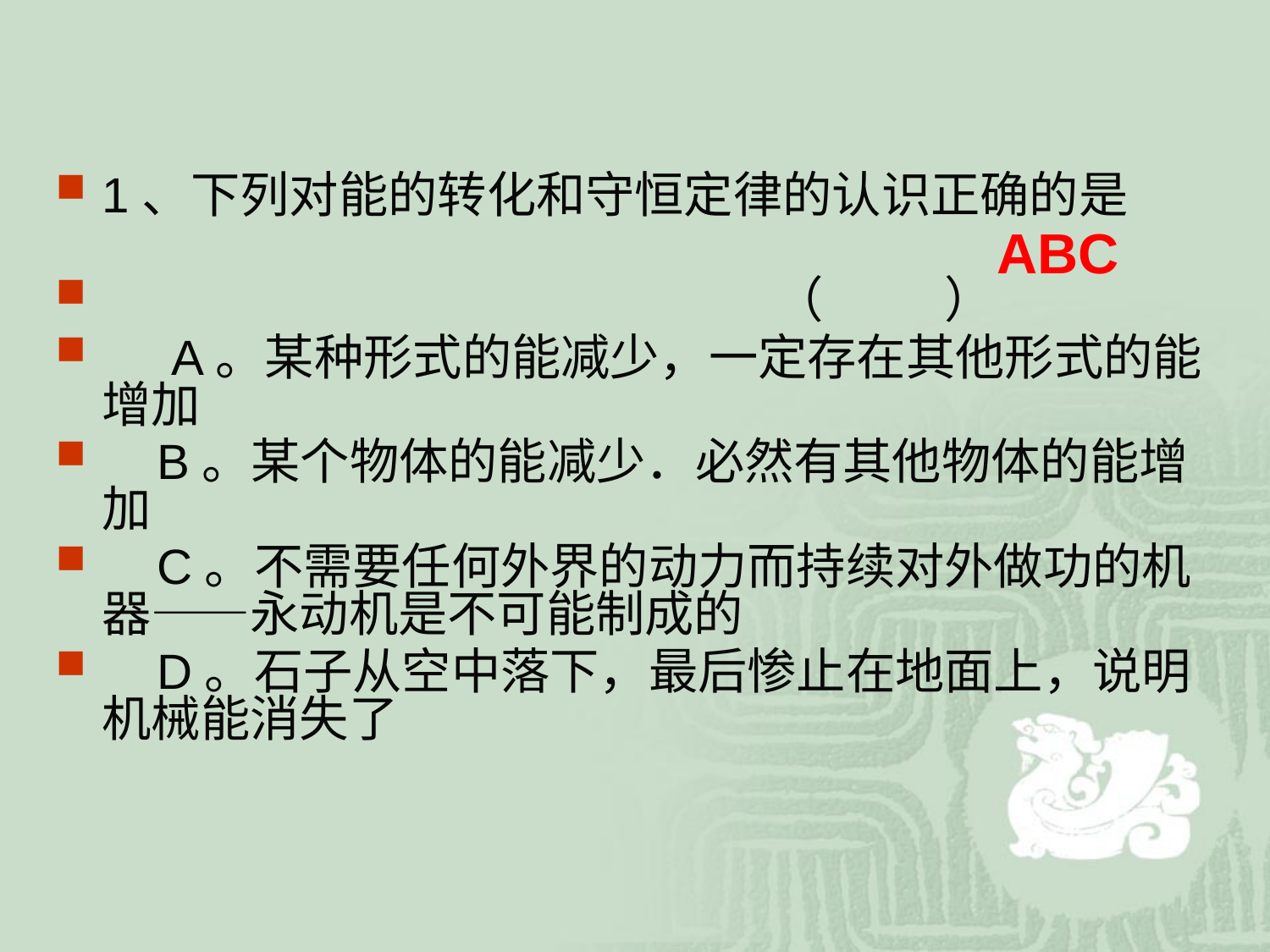

1、下列对能的转化和守恒定律的认识正确的是
                                                            （           ）
     A。某种形式的能减少，一定存在其他形式的能增加
    B。某个物体的能减少．必然有其他物体的能增加
    C。不需要任何外界的动力而持续对外做功的机器——永动机是不可能制成的
    D。石子从空中落下，最后惨止在地面上，说明机械能消失了
ABC